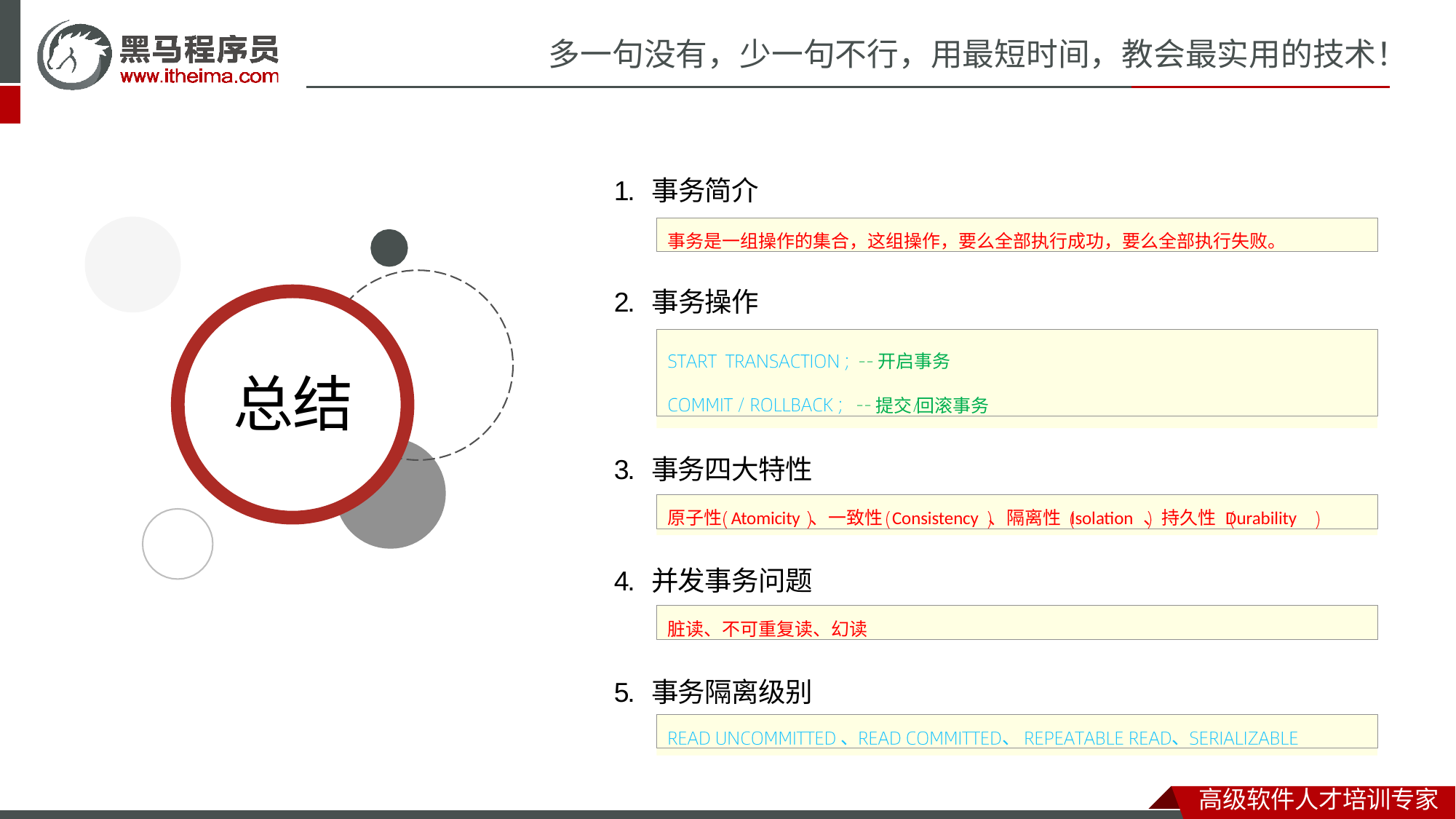

# 多一句没有，少一句不行，用最短时间，教会最实用的技术！

1. 事务简介

事务是一组操作的集合，这组操作，要么全部执行成功，要么全部执行失败。

2. 事务操作

开启事务

提交 回滚事务

总结

3. 事务四大特性

原子性 Atomicity 、一致性 Consistency 、隔离性 Isolation 、持久性 Durability

4. 并发事务问题
脏读、不可重复读、幻读
5. 事务隔离级别

、	、	、

高级软件人才培训专家